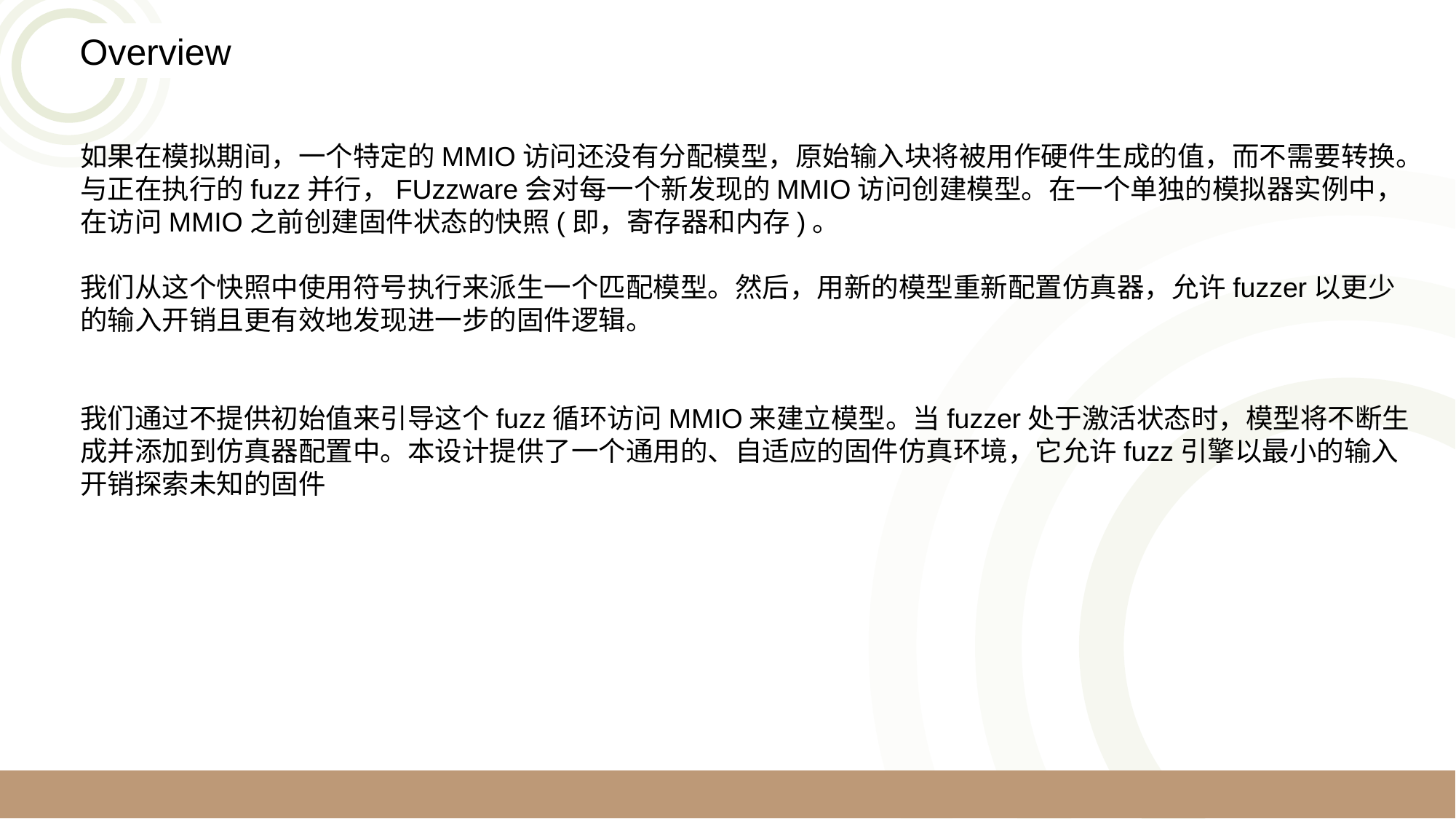

Overview

如果在模拟期间，一个特定的MMIO访问还没有分配模型，原始输入块将被用作硬件生成的值，而不需要转换。与正在执行的fuzz并行，FUzzware会对每一个新发现的MMIO访问创建模型。在一个单独的模拟器实例中，在访问MMIO之前创建固件状态的快照(即，寄存器和内存)。

我们从这个快照中使用符号执行来派生一个匹配模型。然后，用新的模型重新配置仿真器，允许fuzzer以更少的输入开销且更有效地发现进一步的固件逻辑。

我们通过不提供初始值来引导这个fuzz循环访问MMIO来建立模型。当fuzzer处于激活状态时，模型将不断生成并添加到仿真器配置中。本设计提供了一个通用的、自适应的固件仿真环境，它允许fuzz引擎以最小的输入开销探索未知的固件